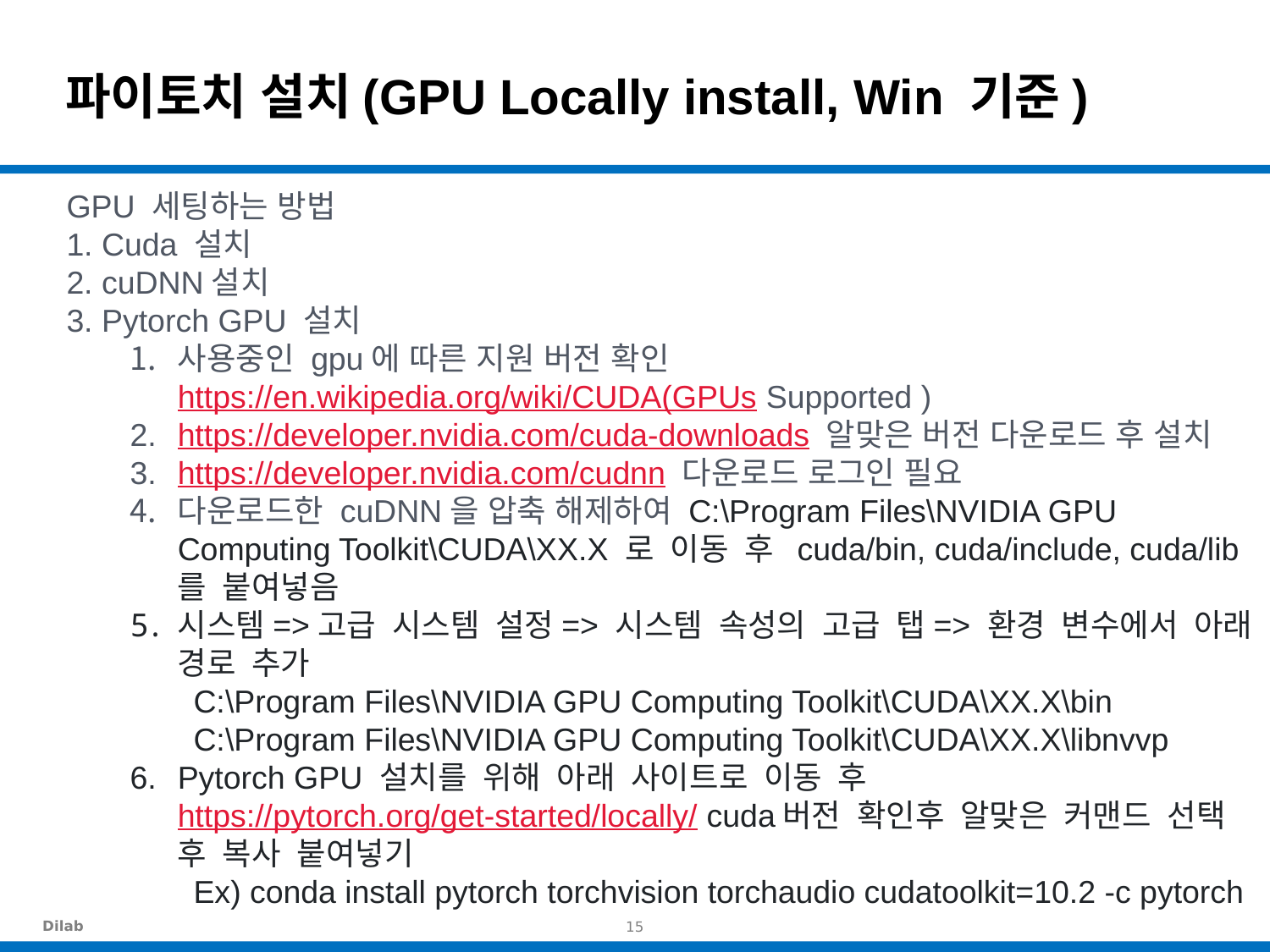

# 파이토치 설치(GPU Locally install, Win 기준)
GPU 세팅하는 방법
1. Cuda 설치
2. cuDNN설치
3. Pytorch GPU 설치
사용중인 gpu에 따른 지원 버전 확인 https://en.wikipedia.org/wiki/CUDA(GPUs Supported )
https://developer.nvidia.com/cuda-downloads 알맞은 버전 다운로드 후 설치
https://developer.nvidia.com/cudnn 다운로드 로그인 필요
다운로드한 cuDNN을 압축 해제하여 C:\Program Files\NVIDIA GPU Computing Toolkit\CUDA\XX.X 로 이동 후 cuda/bin, cuda/include, cuda/lib를 붙여넣음
시스템=>고급 시스템 설정=> 시스템 속성의 고급 탭=> 환경 변수에서 아래 경로 추가
C:\Program Files\NVIDIA GPU Computing Toolkit\CUDA\XX.X\bin
C:\Program Files\NVIDIA GPU Computing Toolkit\CUDA\XX.X\libnvvp
Pytorch GPU 설치를 위해 아래 사이트로 이동 후 https://pytorch.org/get-started/locally/ cuda버전 확인후 알맞은 커맨드 선택 후 복사 붙여넣기
Ex) conda install pytorch torchvision torchaudio cudatoolkit=10.2 -c pytorch